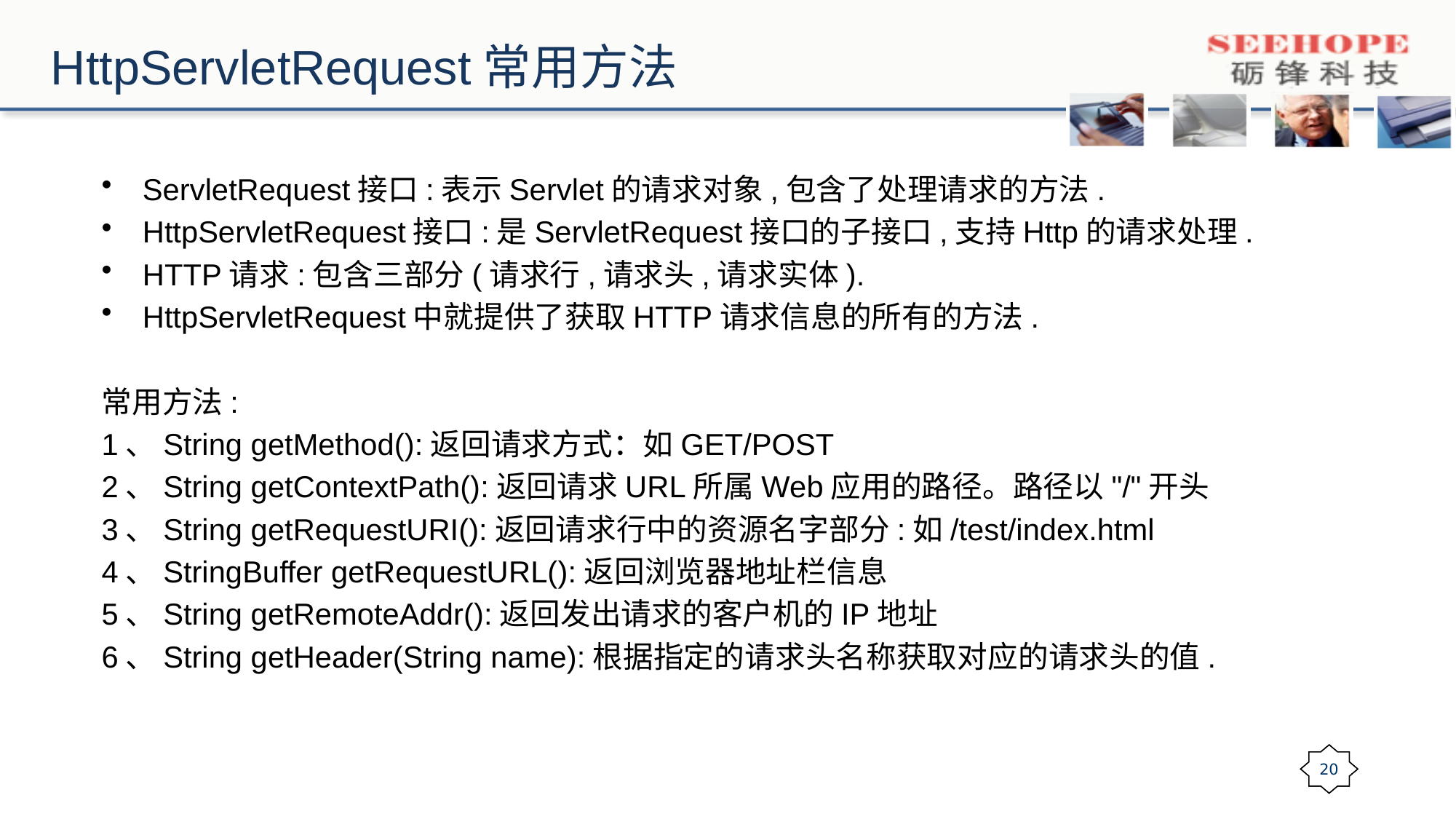

# HttpServletRequest常用方法
ServletRequest接口:表示Servlet的请求对象,包含了处理请求的方法.
HttpServletRequest接口:是ServletRequest接口的子接口,支持Http的请求处理.
HTTP请求:包含三部分(请求行,请求头,请求实体).
HttpServletRequest中就提供了获取HTTP请求信息的所有的方法.

常用方法:
1、String getMethod():返回请求方式：如GET/POST
2、String getContextPath():返回请求URL所属Web应用的路径。路径以"/"开头
3、String getRequestURI():返回请求行中的资源名字部分:如/test/index.html
4、StringBuffer getRequestURL():返回浏览器地址栏信息
5、String getRemoteAddr():返回发出请求的客户机的IP地址
6、String getHeader(String name):根据指定的请求头名称获取对应的请求头的值.